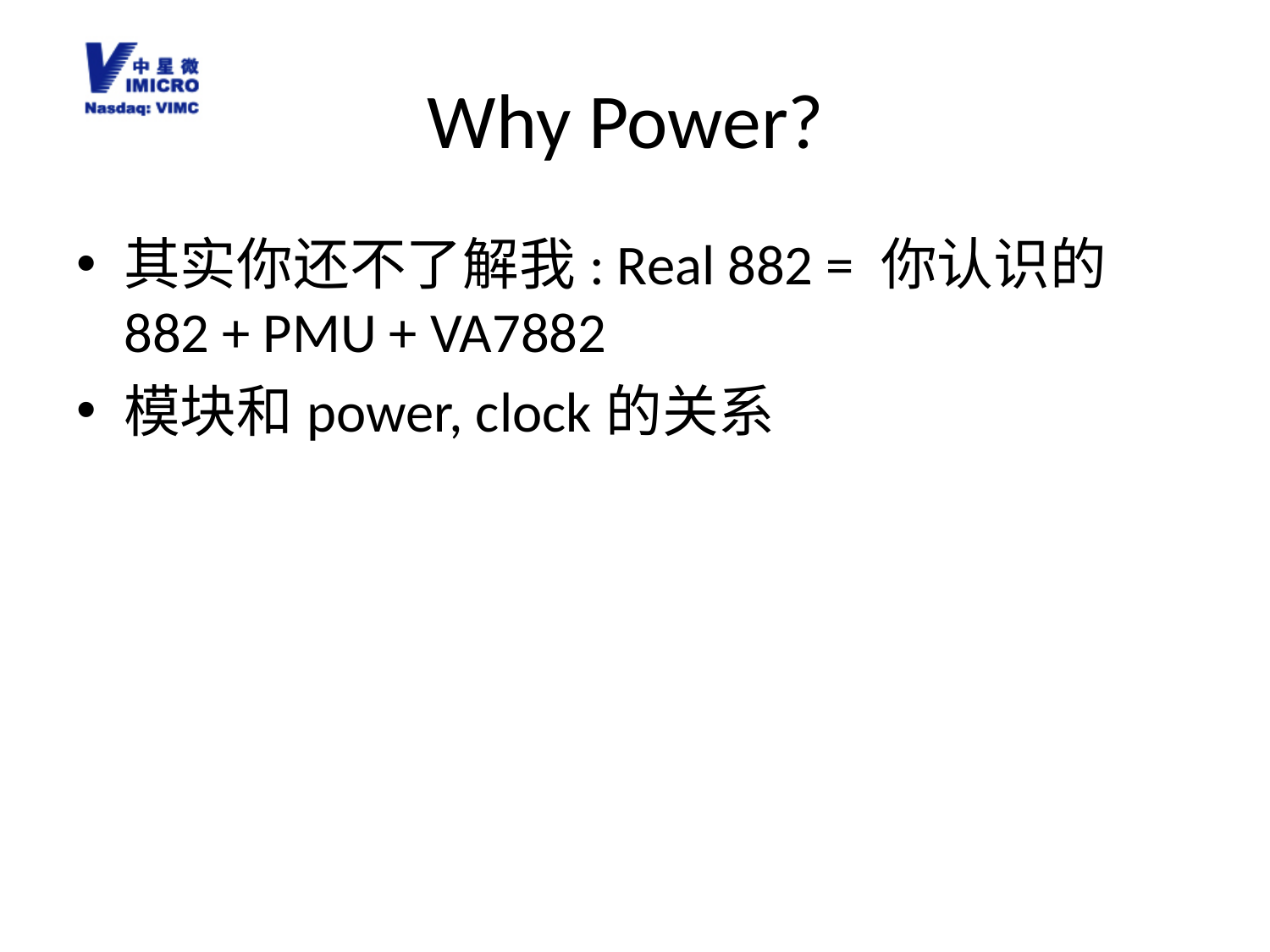

# Why Power?
其实你还不了解我: Real 882 = 你认识的882 + PMU + VA7882
模块和power, clock的关系